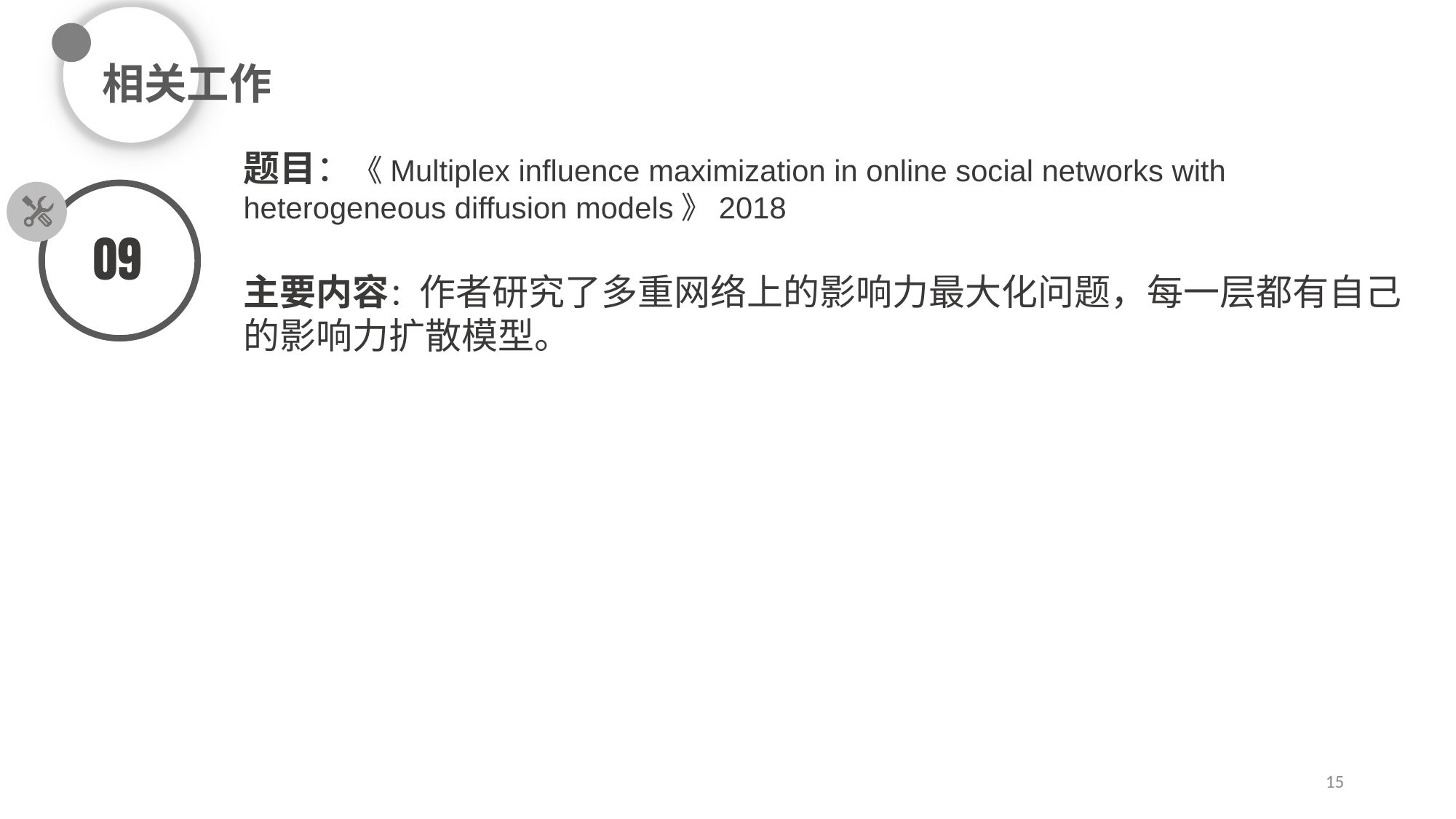

相关工作
题目：《Multiplex influence maximization in online social networks with heterogeneous diffusion models》2018

主要内容：作者研究了多重网络上的影响力最大化问题，每一层都有自己的影响力扩散模型。

09
15